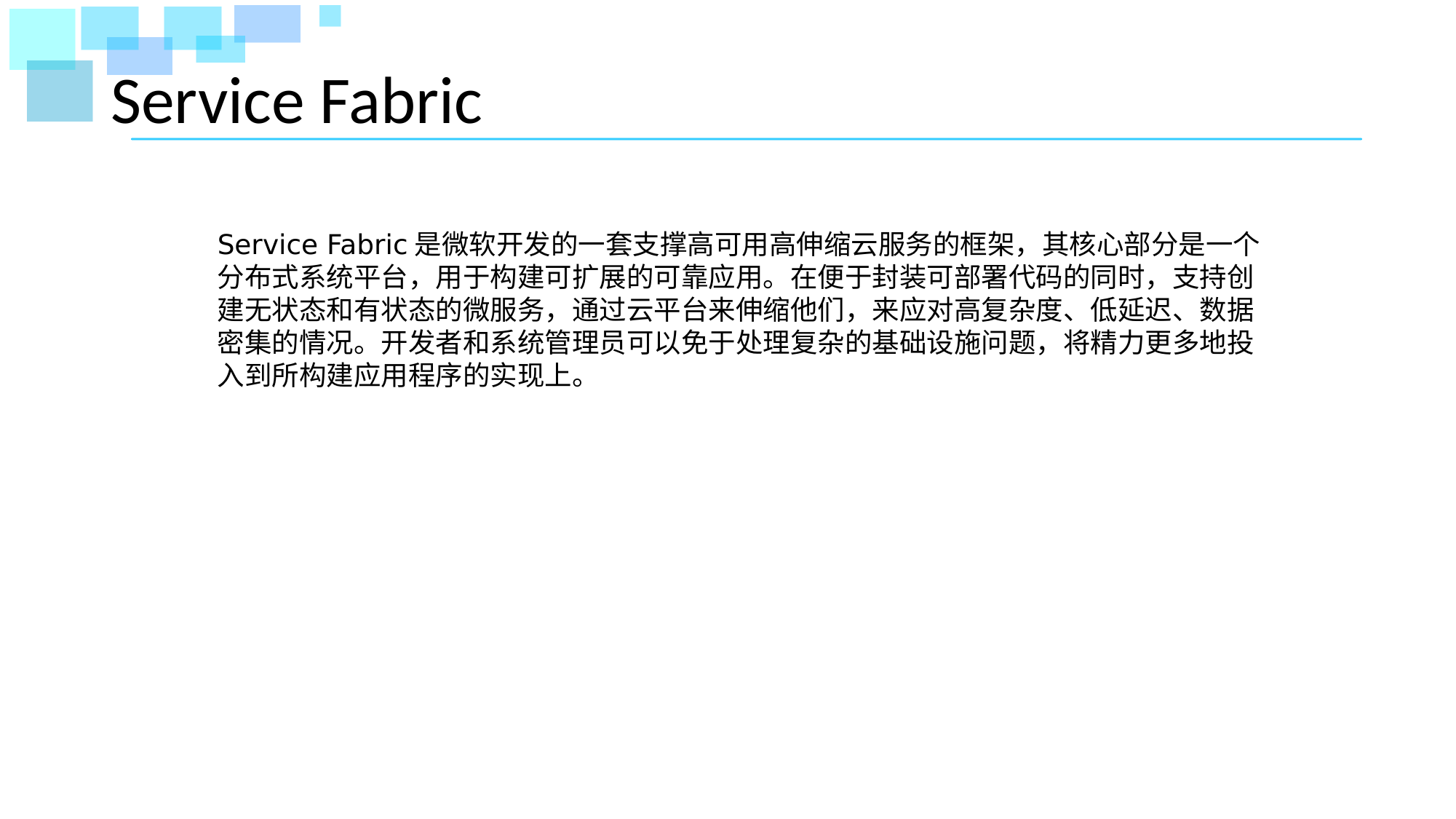

Service Fabric
Service Fabric是微软开发的一套支撑高可用高伸缩云服务的框架，其核心部分是一个分布式系统平台，用于构建可扩展的可靠应用。在便于封装可部署代码的同时，支持创建无状态和有状态的微服务，通过云平台来伸缩他们，来应对高复杂度、低延迟、数据密集的情况。开发者和系统管理员可以免于处理复杂的基础设施问题，将精力更多地投入到所构建应用程序的实现上。